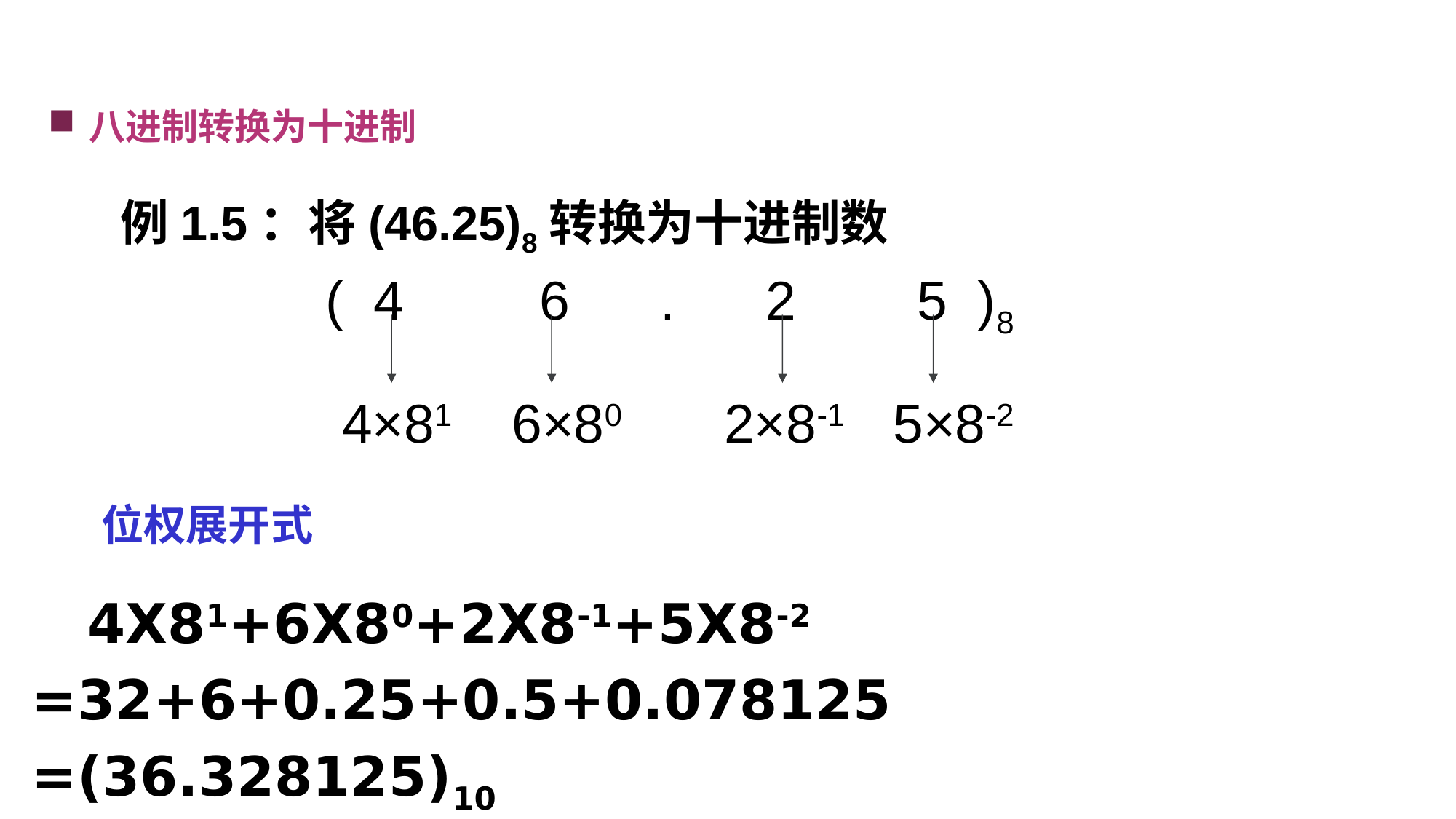

# 八进制转换为十进制
例1.5：将(46.25)8转换为十进制数
(  4         6      .      2        5  )8

4×81
6×80
2×8-1
5×8-2
位权展开式
	4X81+6X80+2X8-1+5X8-2
=32+6+0.25+0.5+0.078125
=(36.328125)10